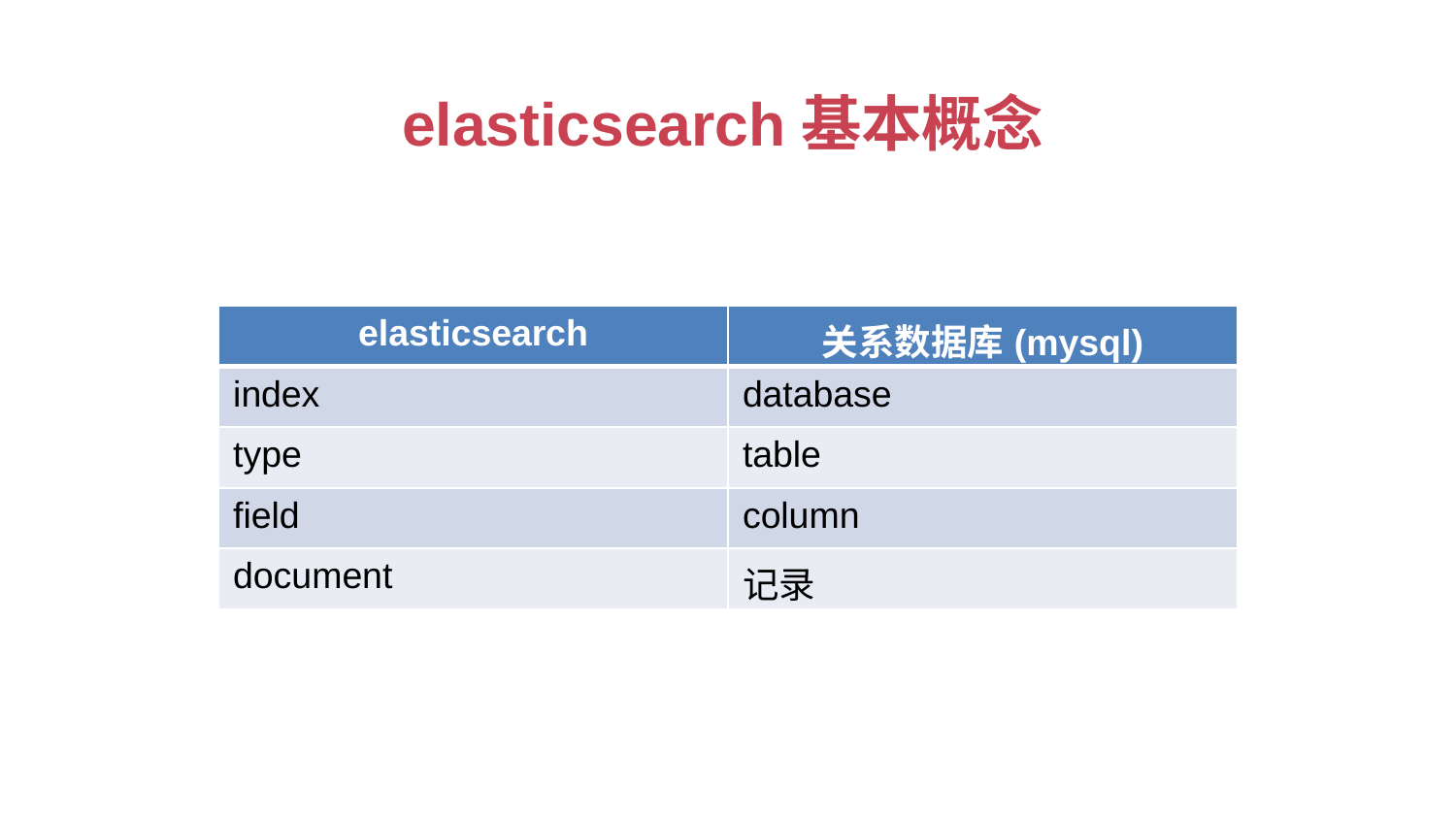

elasticsearch基本概念
| elasticsearch | 关系数据库(mysql) |
| --- | --- |
| index | database |
| type | table |
| field | column |
| document | 记录 |